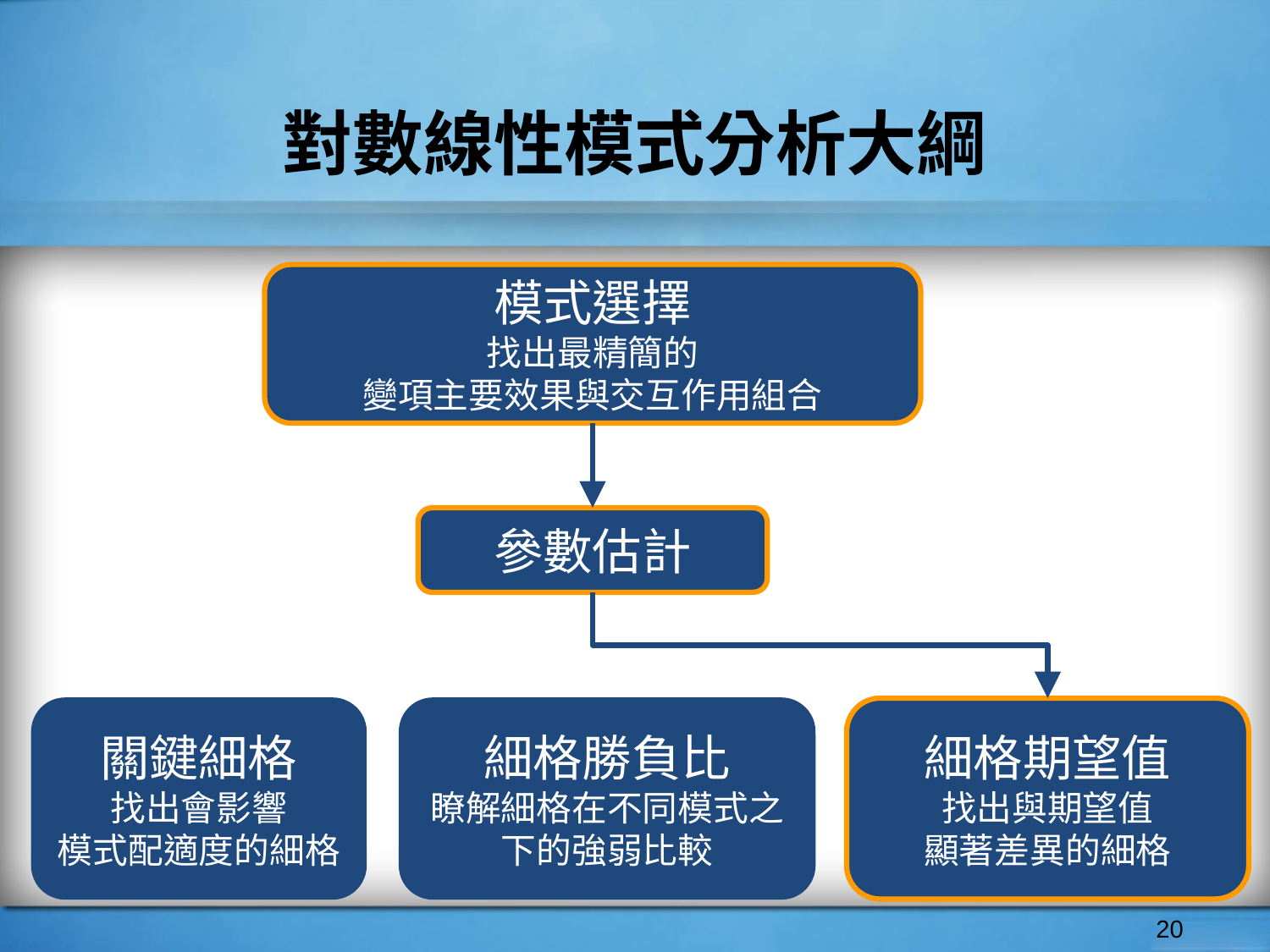

# 對數線性模式分析大綱
模式選擇
找出最精簡的
變項主要效果與交互作用組合
參數估計
關鍵細格
找出會影響
模式配適度的細格
細格勝負比
瞭解細格在不同模式之下的強弱比較
細格期望值
找出與期望值
顯著差異的細格
20